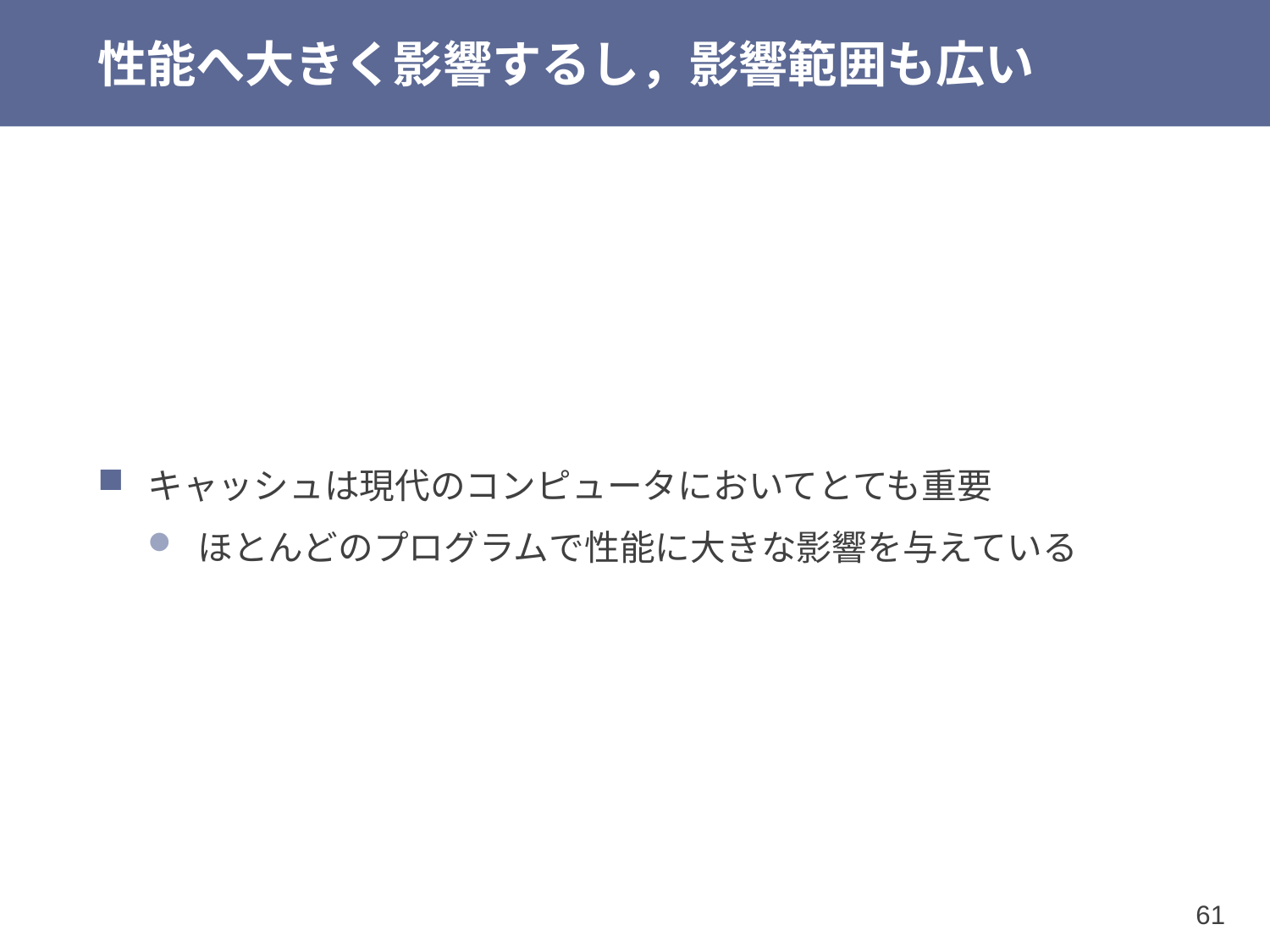

# 性能へ大きく影響するし，影響範囲も広い
キャッシュは現代のコンピュータにおいてとても重要
ほとんどのプログラムで性能に大きな影響を与えている